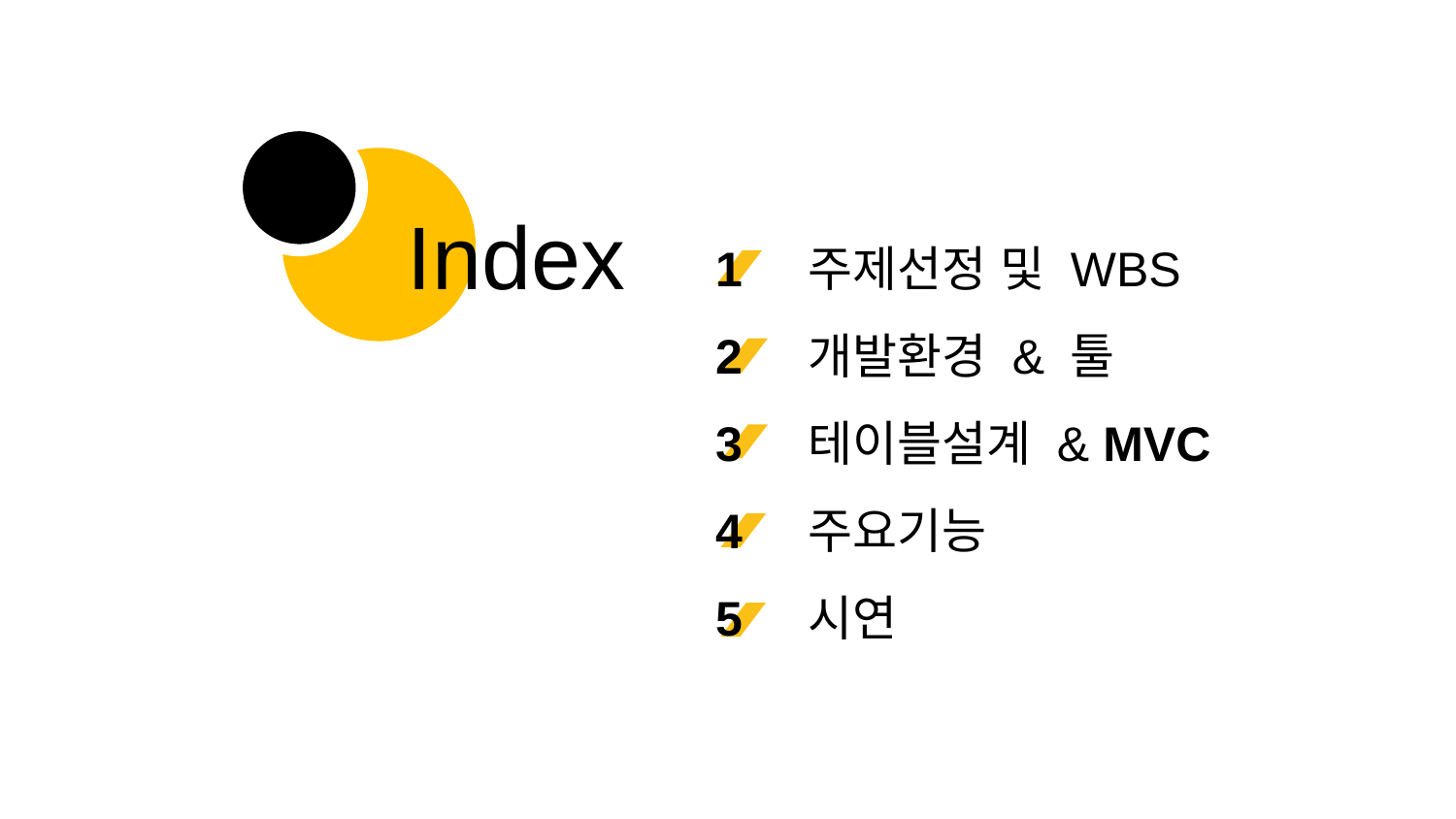

Index
1    주제선정 및 WBS
2    개발환경 & 툴
3    테이블설계 & MVC
4    주요기능
5    시연